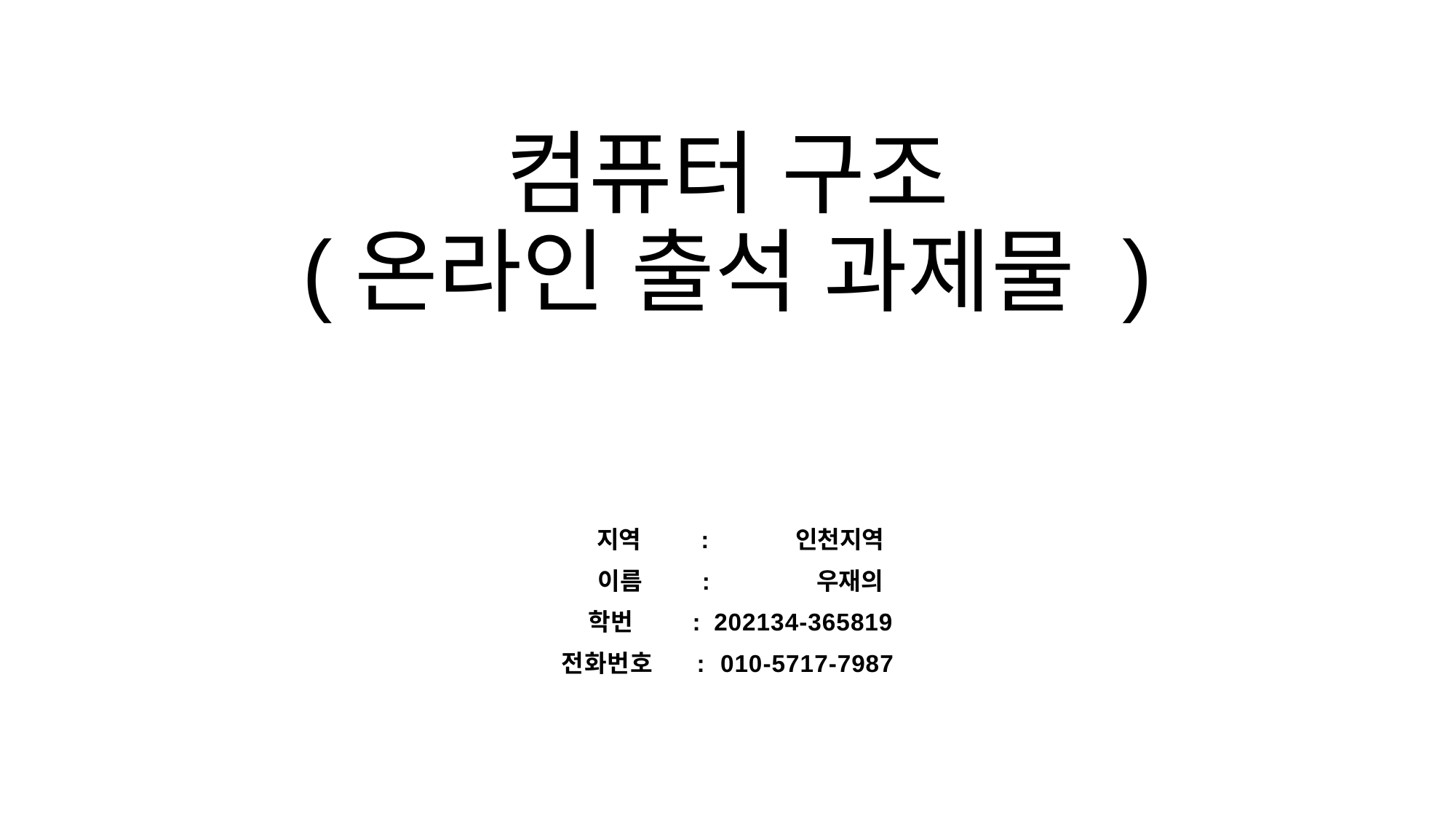

# 컴퓨터 구조 (온라인 출석 과제물 )
   지역        :            인천지역
   이름        :               우재의
   학번        :  202134-365819
전화번호     :  010-5717-7987